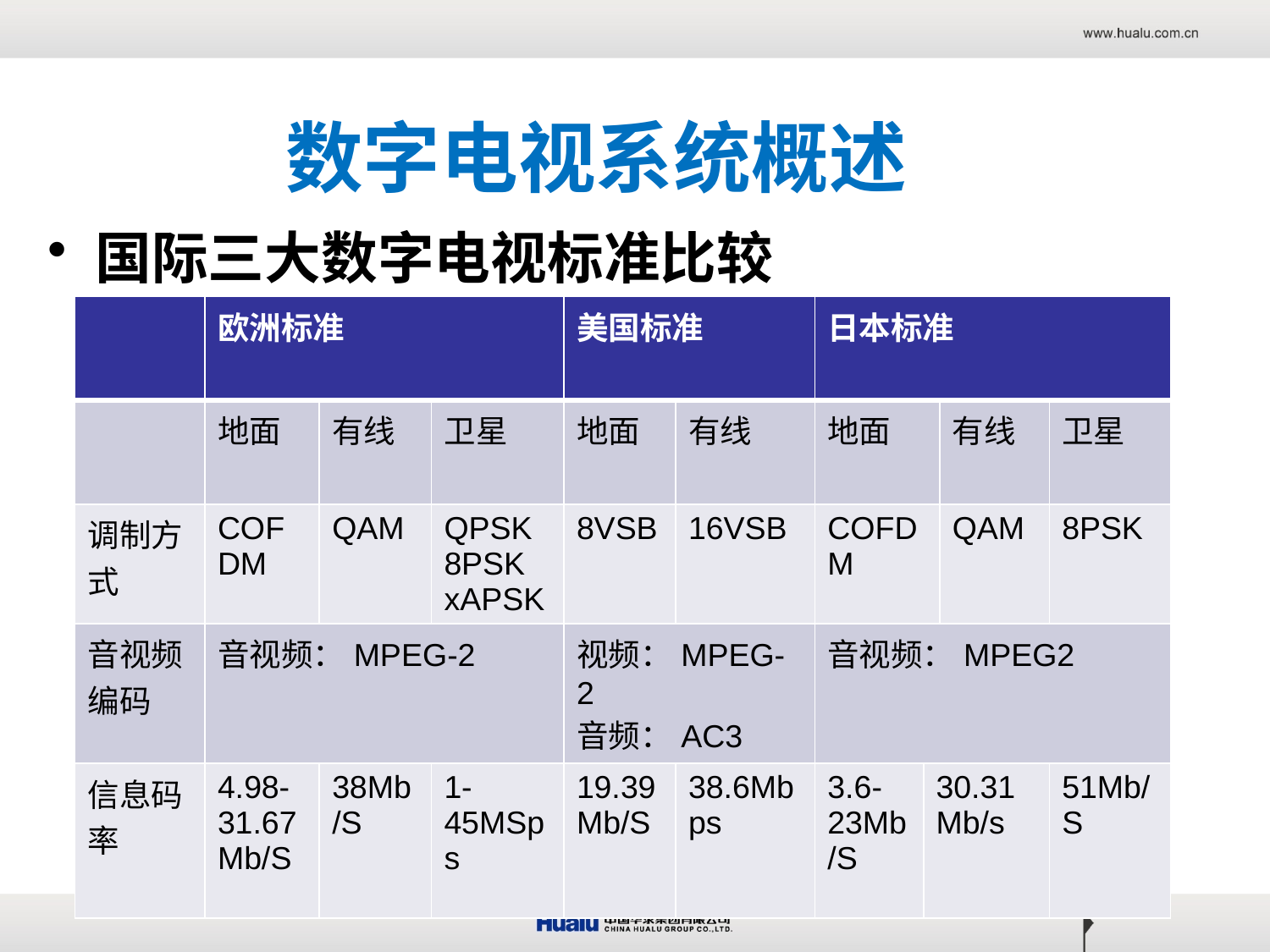

# 数字电视系统概述
国际三大数字电视标准比较

|  | 欧洲标准 |  |  | 美国标准 |  | 日本标准 |  |  |  |
| --- | --- | --- | --- | --- | --- | --- | --- | --- | --- |
|  | 地面 | 有线 | 卫星 | 地面 | 有线 | 地面 |  | 有线 | 卫星 |
| 调制方式 | COFDM | QAM | QPSK 8PSK xAPSK | 8VSB | 16VSB | COFDM |  | QAM | 8PSK |
| 音视频编码 | 音视频：MPEG-2 |  |  | 视频：MPEG-2 音频：AC3 |  | 音视频：MPEG2 |  |  |  |
| 信息码率 | 4.98-31.67Mb/S | 38Mb/S | 1-45MSps | 19.39Mb/S | 38.6Mbps | 3.6-23Mb/S | 30.31Mb/s |  | 51Mb/S |